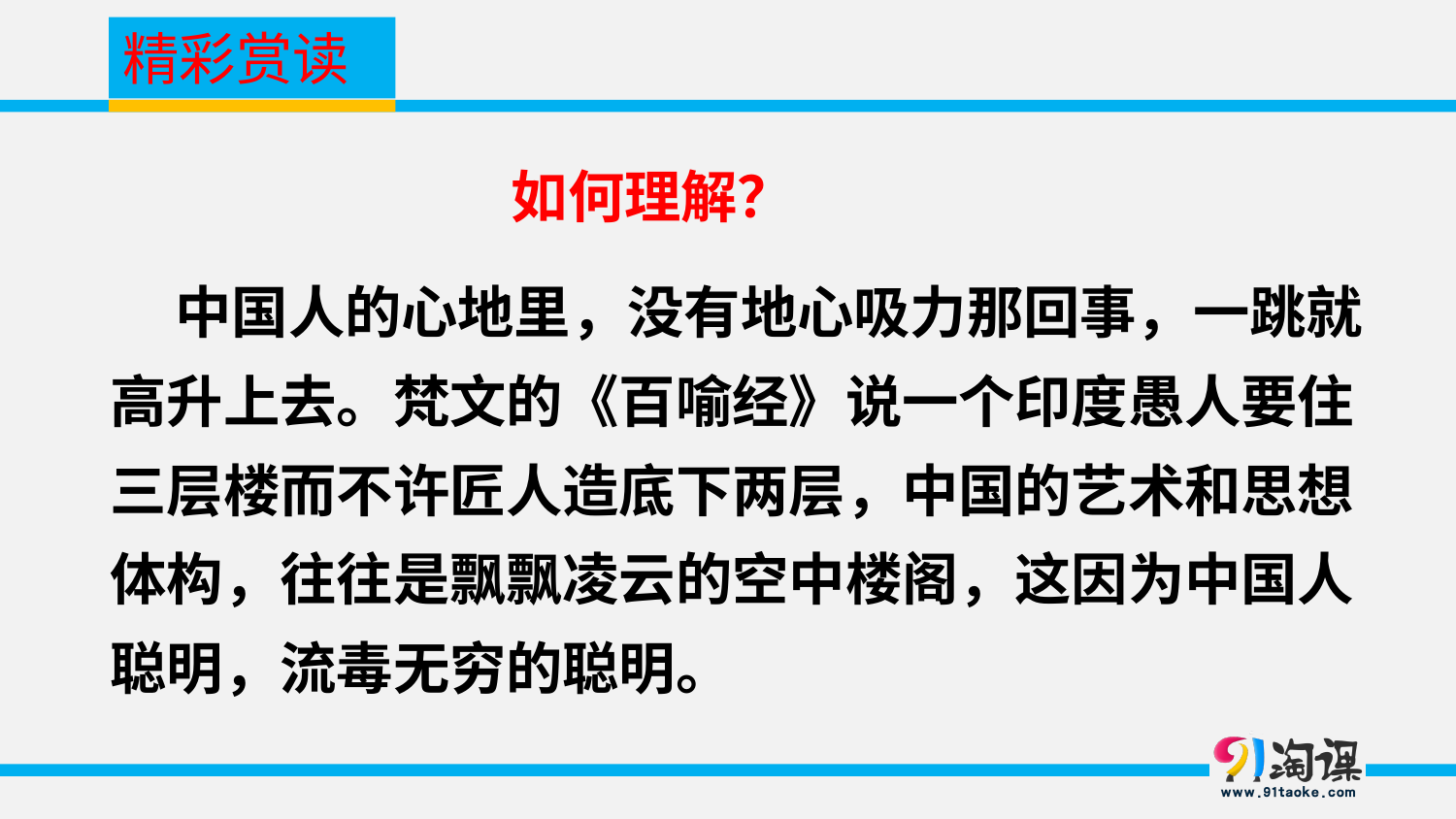

精彩赏读
如何理解？
    中国人的心地里，没有地心吸力那回事，一跳就高升上去。梵文的《百喻经》说一个印度愚人要住三层楼而不许匠人造底下两层，中国的艺术和思想体构，往往是飘飘凌云的空中楼阁，这因为中国人聪明，流毒无穷的聪明。